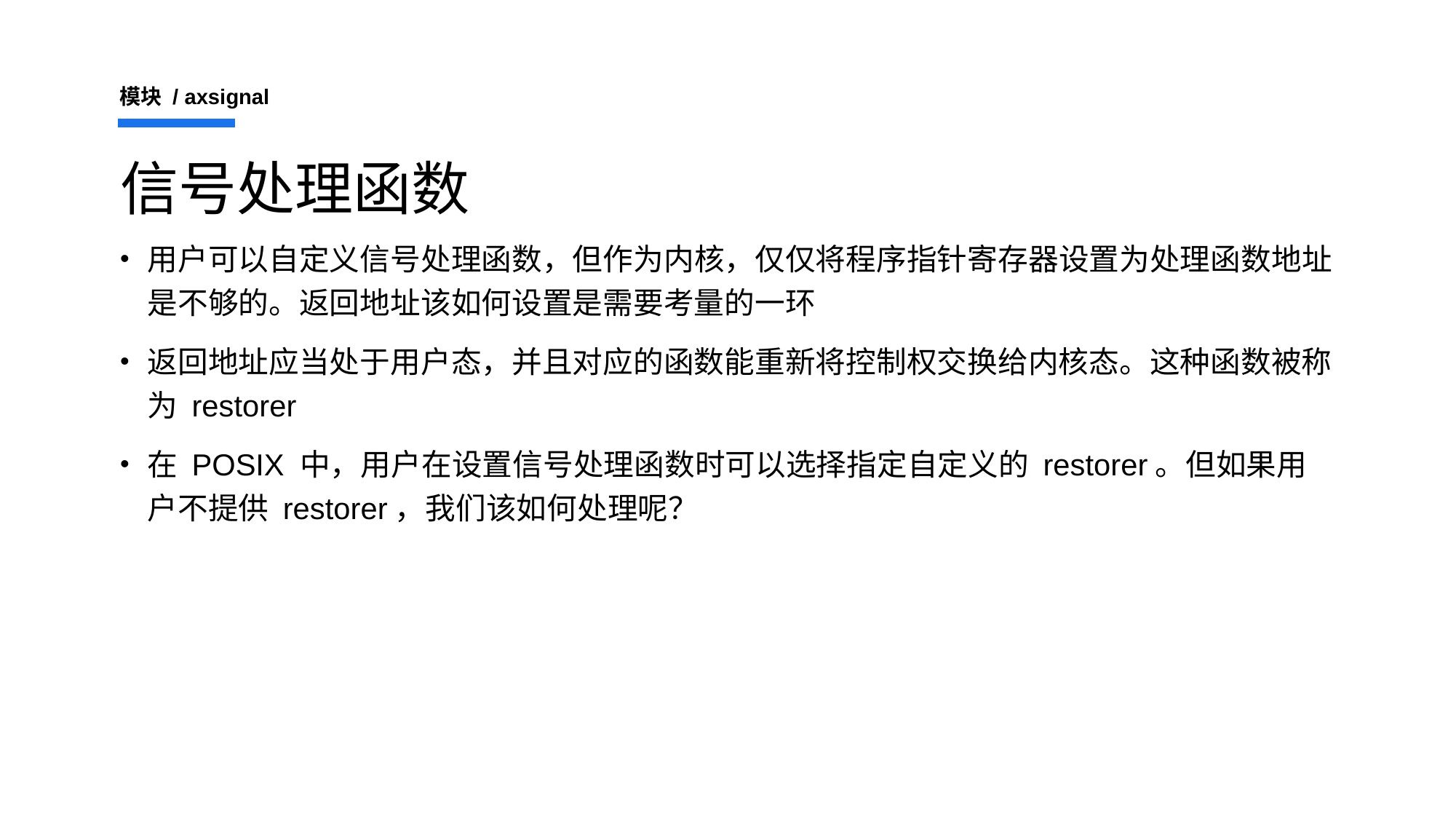

模块 / axsignal
# 信号处理函数
用户可以自定义信号处理函数，但作为内核，仅仅将程序指针寄存器设置为处理函数地址是不够的。返回地址该如何设置是需要考量的一环
返回地址应当处于用户态，并且对应的函数能重新将控制权交换给内核态。这种函数被称为 restorer
在 POSIX 中，用户在设置信号处理函数时可以选择指定自定义的 restorer。但如果用户不提供 restorer，我们该如何处理呢？

12